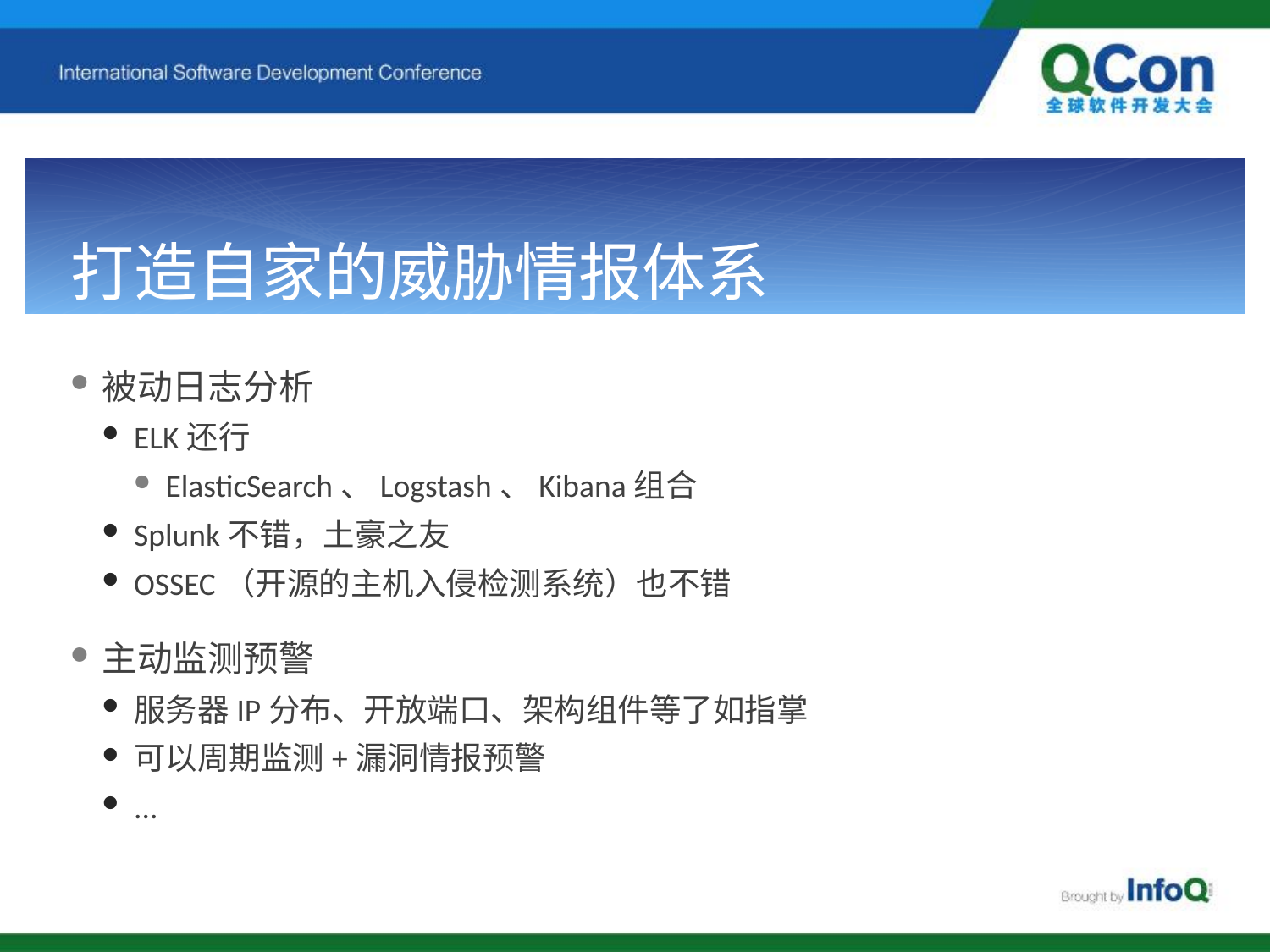

# 打造自家的威胁情报体系
被动日志分析
ELK还行
ElasticSearch、Logstash、Kibana组合
Splunk不错，土豪之友
OSSEC（开源的主机入侵检测系统）也不错
主动监测预警
服务器IP分布、开放端口、架构组件等了如指掌
可以周期监测+漏洞情报预警
...